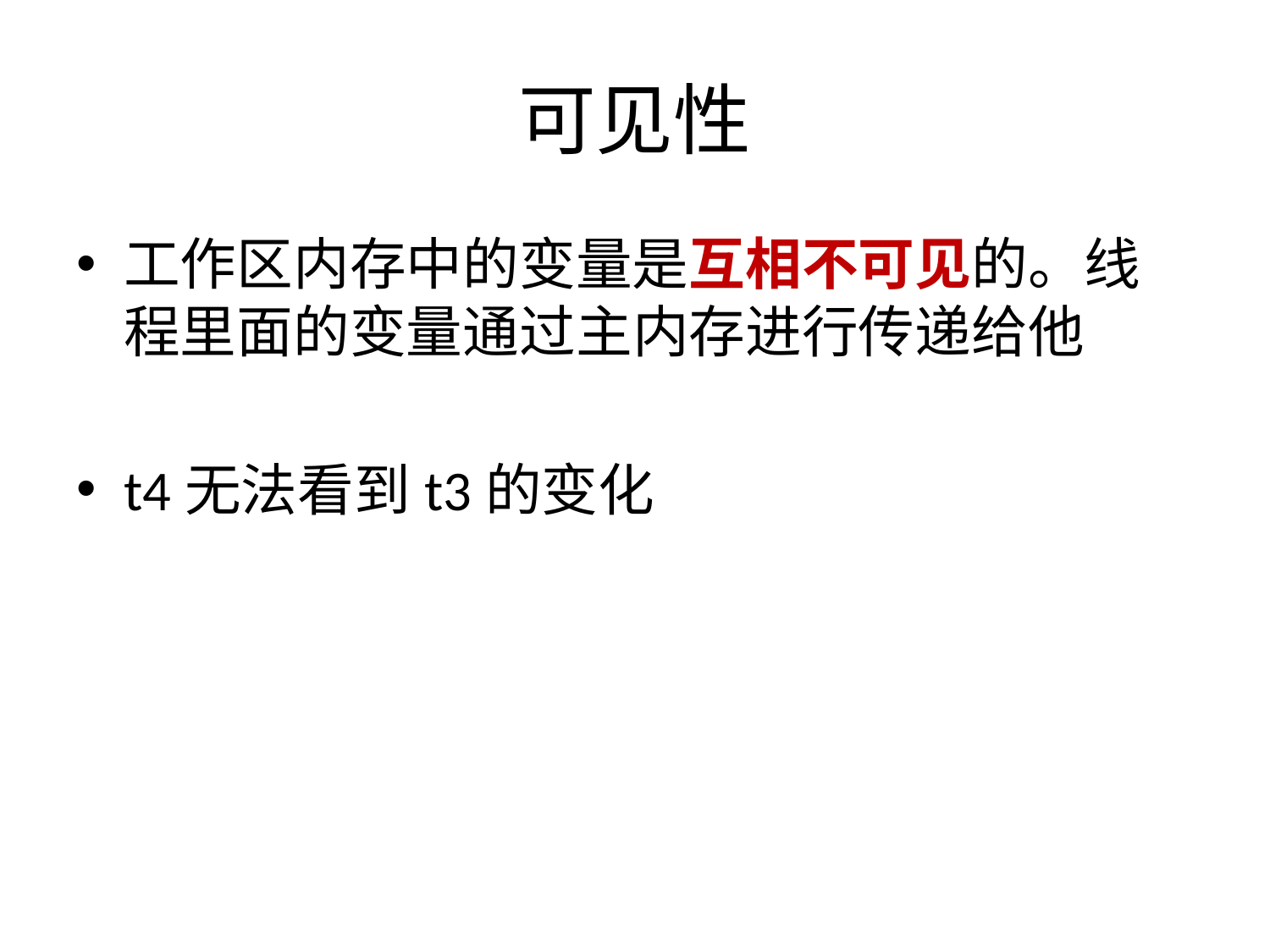

# 可见性
工作区内存中的变量是互相不可见的。线程里面的变量通过主内存进行传递给他

t4无法看到t3的变化